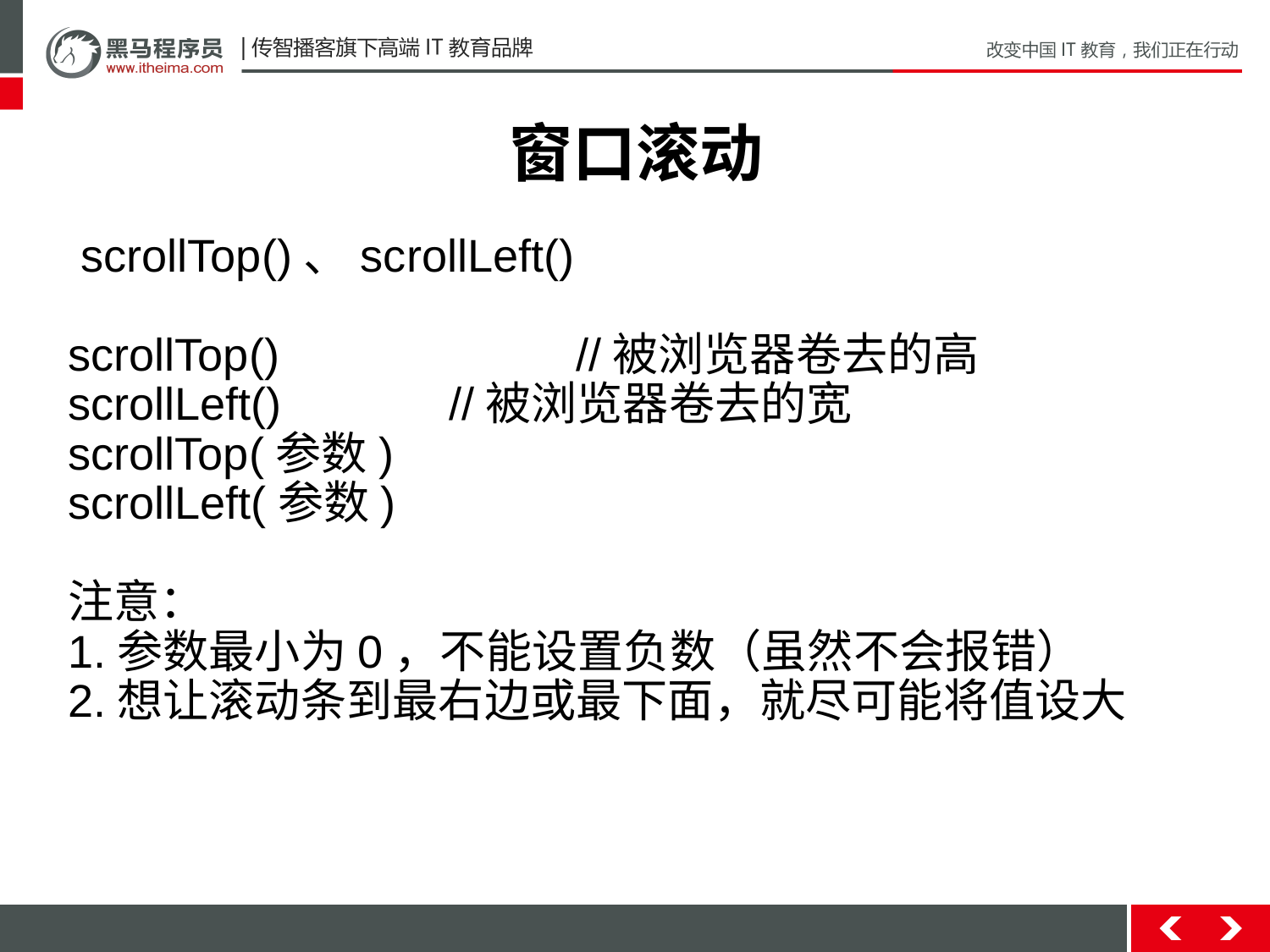

# 窗口滚动
 scrollTop()、scrollLeft()

scrollTop()			//被浏览器卷去的高
scrollLeft()		//被浏览器卷去的宽
scrollTop(参数)
scrollLeft(参数)

注意：
1.参数最小为0，不能设置负数（虽然不会报错）
2.想让滚动条到最右边或最下面，就尽可能将值设大